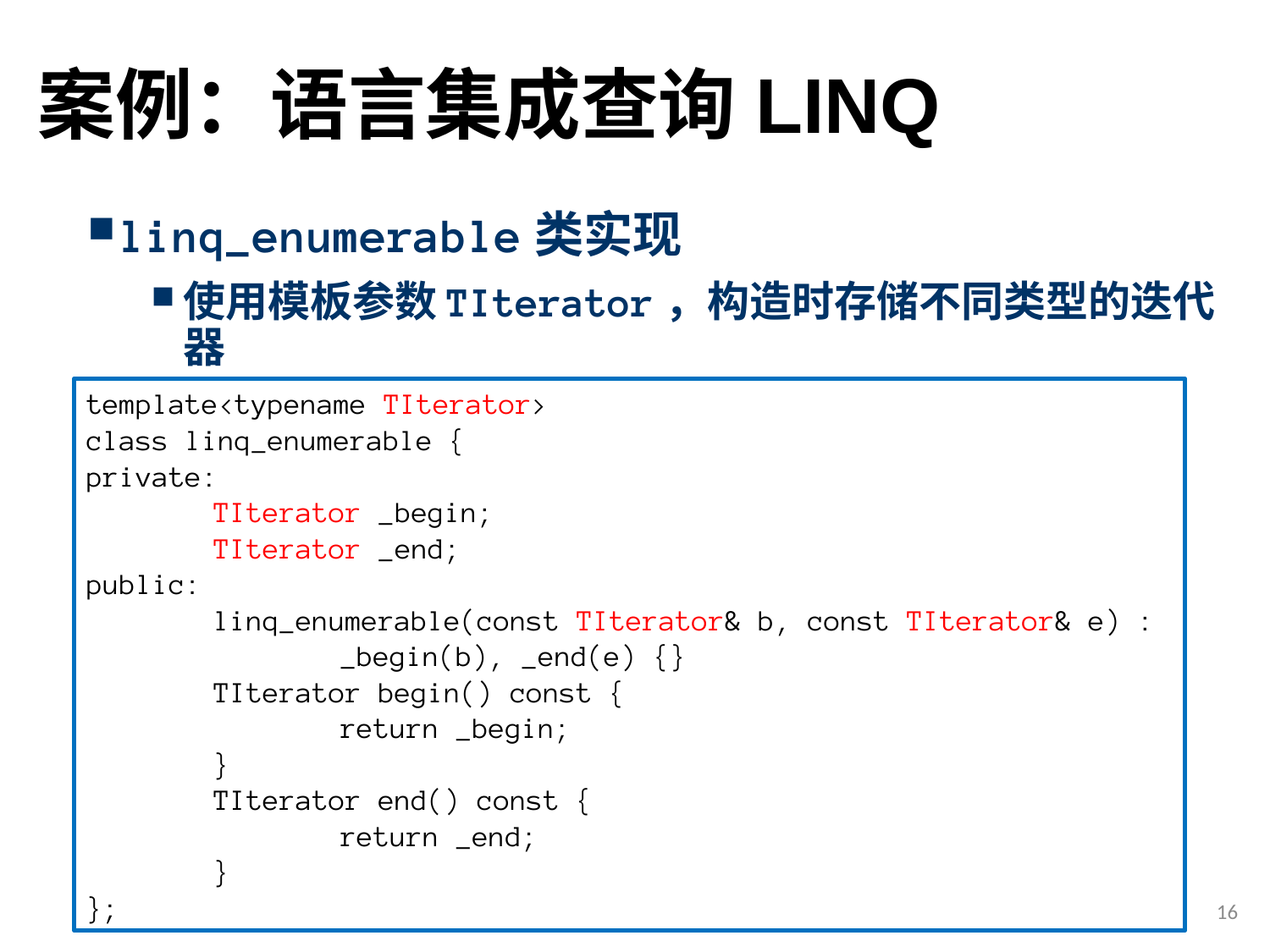

# 案例：语言集成查询LINQ
linq_enumerable类实现
使用模板参数TIterator，构造时存储不同类型的迭代器

template<typename TIterator>
class linq_enumerable {
private:
	TIterator _begin;
	TIterator _end;
public:
	linq_enumerable(const TIterator& b, const TIterator& e) :
		_begin(b), _end(e) {}
	TIterator begin() const {
		return _begin;
	}
	TIterator end() const {
		return _end;
	}
};
16